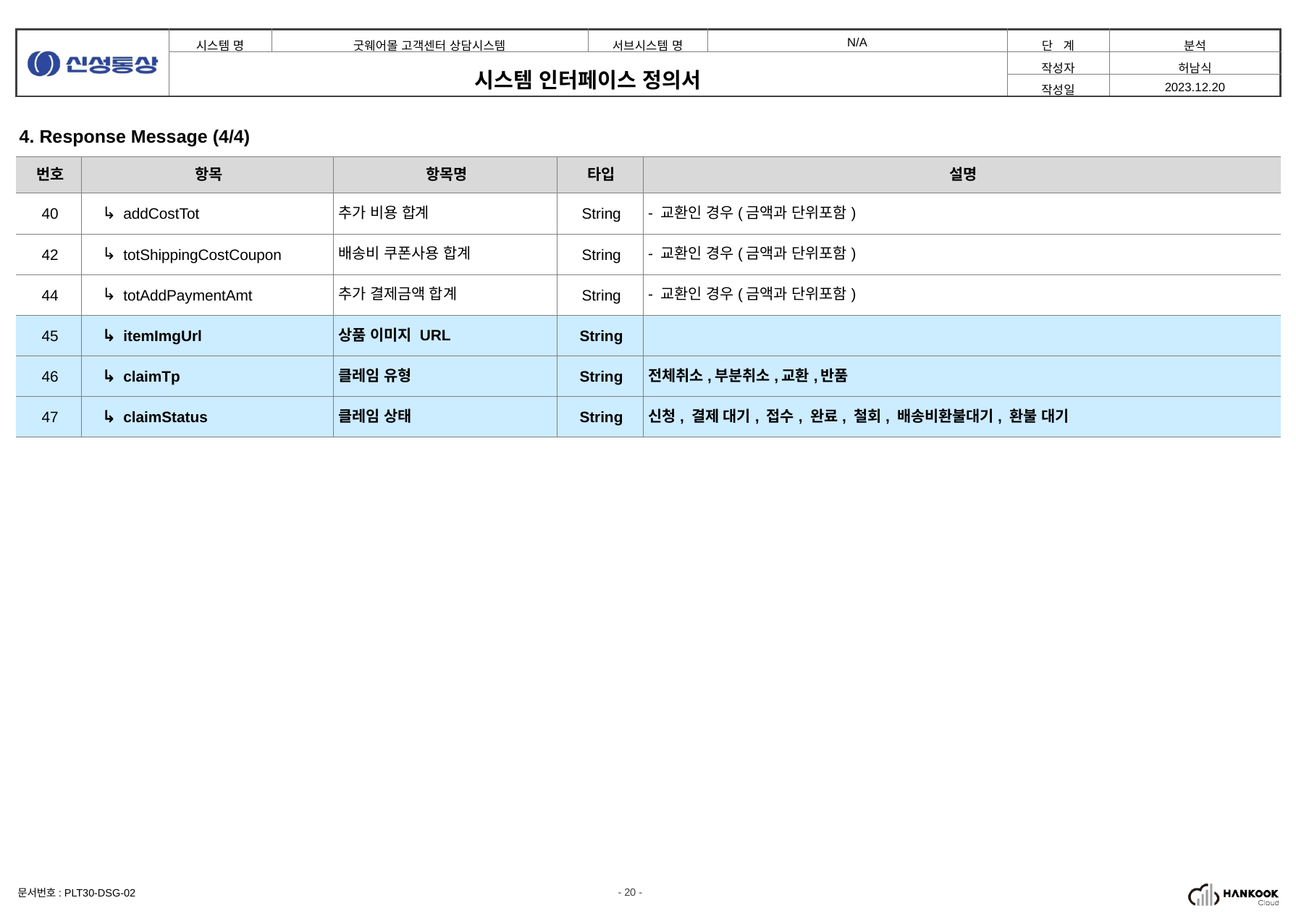

4. Response Message (4/4)
| 번호 | 항목 |  | 항목명 | 타입 | 설명 |
| --- | --- | --- | --- | --- | --- |
| 40 | ↳ | addCostTot | 추가 비용 합계 | String | - 교환인 경우(금액과 단위포함) |
| 42 | ↳ | totShippingCostCoupon | 배송비 쿠폰사용 합계 | String | - 교환인 경우(금액과 단위포함) |
| 44 | ↳ | totAddPaymentAmt | 추가 결제금액 합계 | String | - 교환인 경우(금액과 단위포함) |
| 45 | ↳ | itemImgUrl | 상품 이미지 URL | String |  |
| 46 | ↳ | claimTp | 클레임 유형 | String | 전체취소,부분취소,교환,반품 |
| 47 | ↳ | claimStatus | 클레임 상태 | String | 신청, 결제 대기, 접수, 완료, 철회, 배송비환불대기, 환불 대기 |